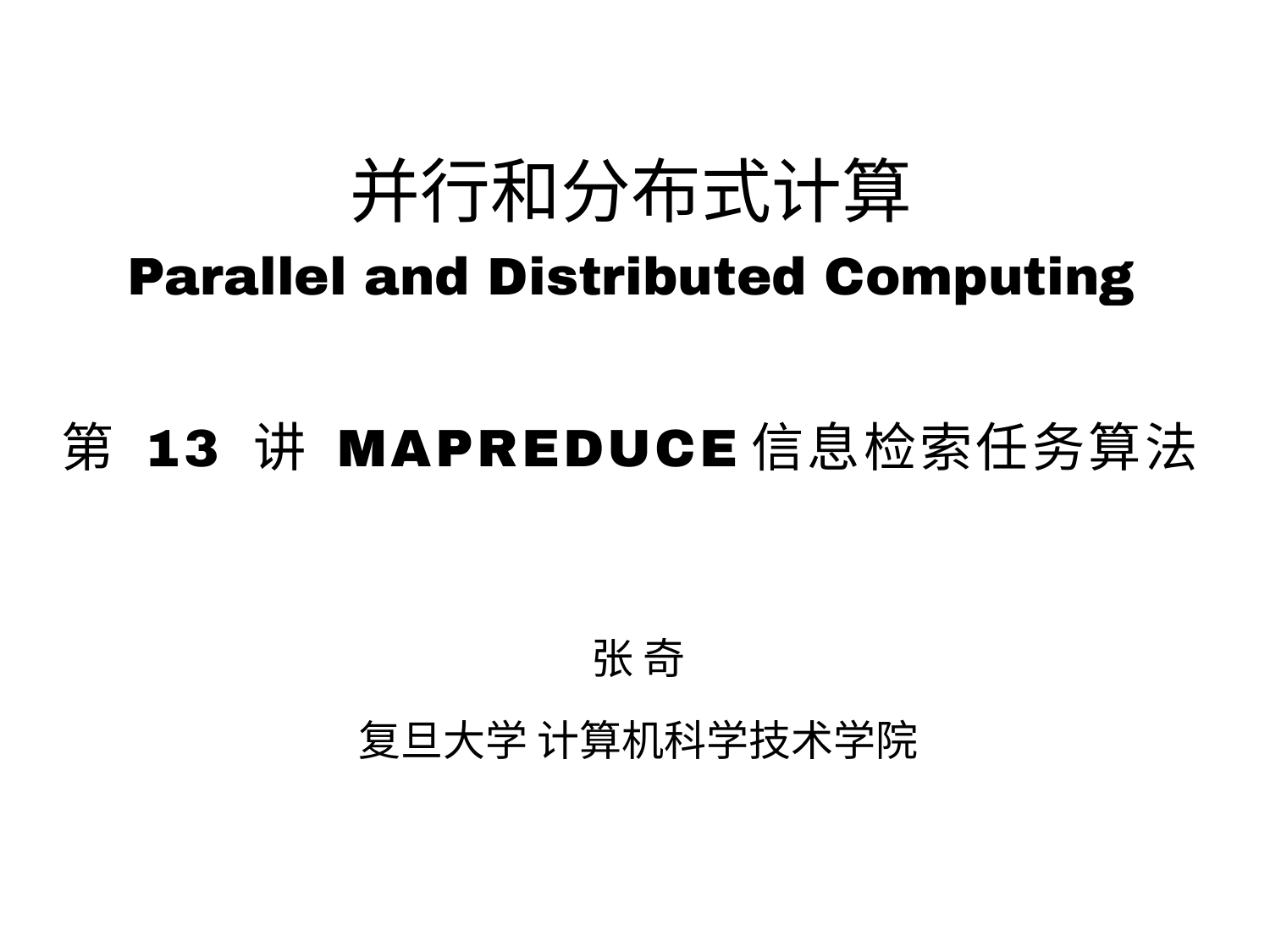

# 并行和分布式计算 Parallel and Distributed Computing 第 13 讲 MAPREDUCE信息检索任务算法
张 奇
复旦大学 计算机科学技术学院